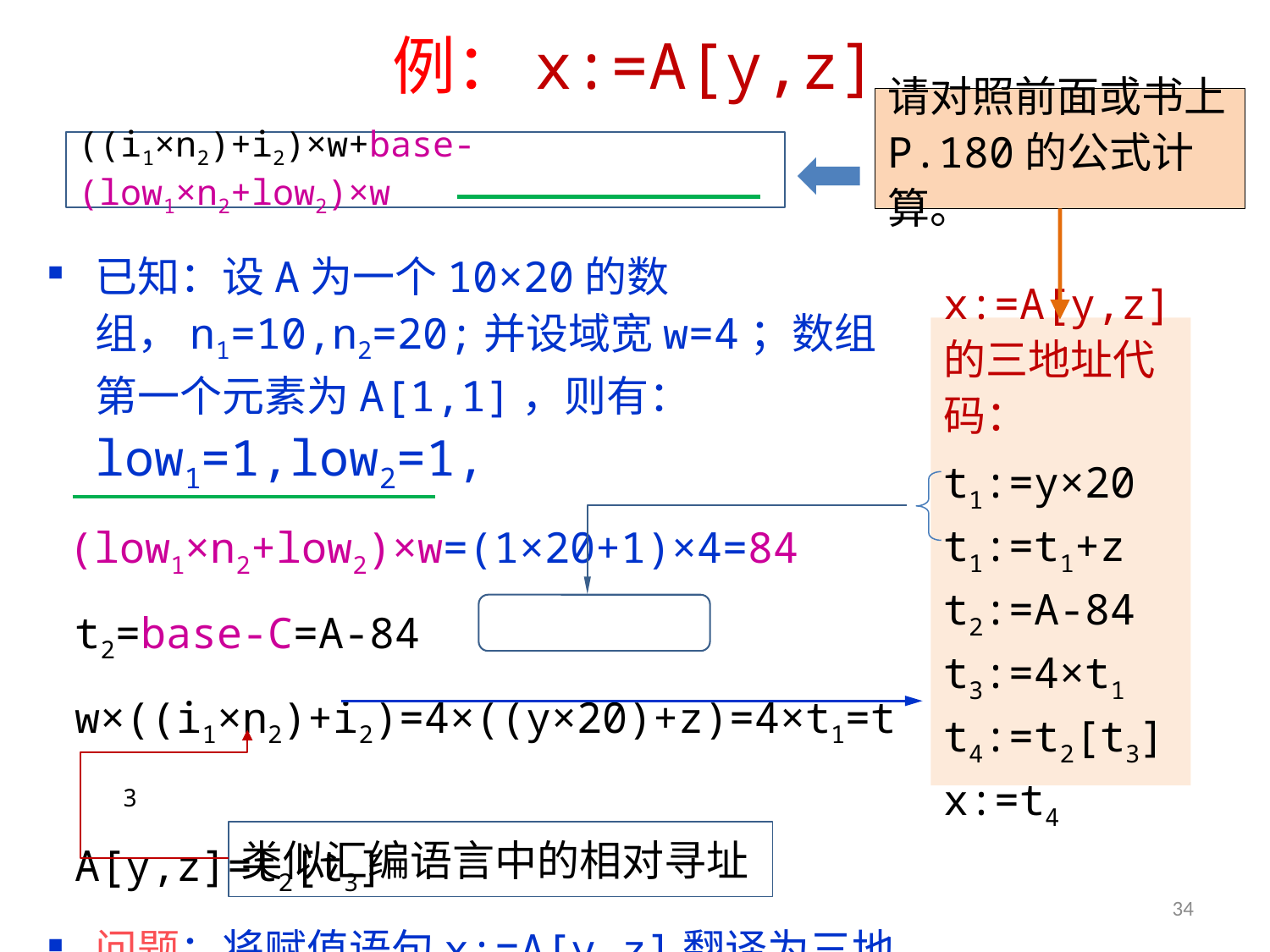

# 例：x:=A[y,z]
请对照前面或书上P.180的公式计算。
((i1×n2)+i2)×w+base-(low1×n2+low2)×w

已知：设A为一个10×20的数组，n1=10,n2=20;并设域宽w=4；数组第一个元素为A[1,1]，则有：low1=1,low2=1,
(low1×n2+low2)×w=(1×20+1)×4=84
t2=base-C=A-84
w×((i1×n2)+i2)=4×((y×20)+z)=4×t1=t3
A[y,z]=t2[t3]
问题：将赋值语句x:=A[y,z]翻译为三地址码。
x:=A[y,z]的三地址代码：
t1:=y×20
t1:=t1+z
t2:=A-84
t3:=4×t1
t4:=t2[t3]
x:=t4

类似汇编语言中的相对寻址
34